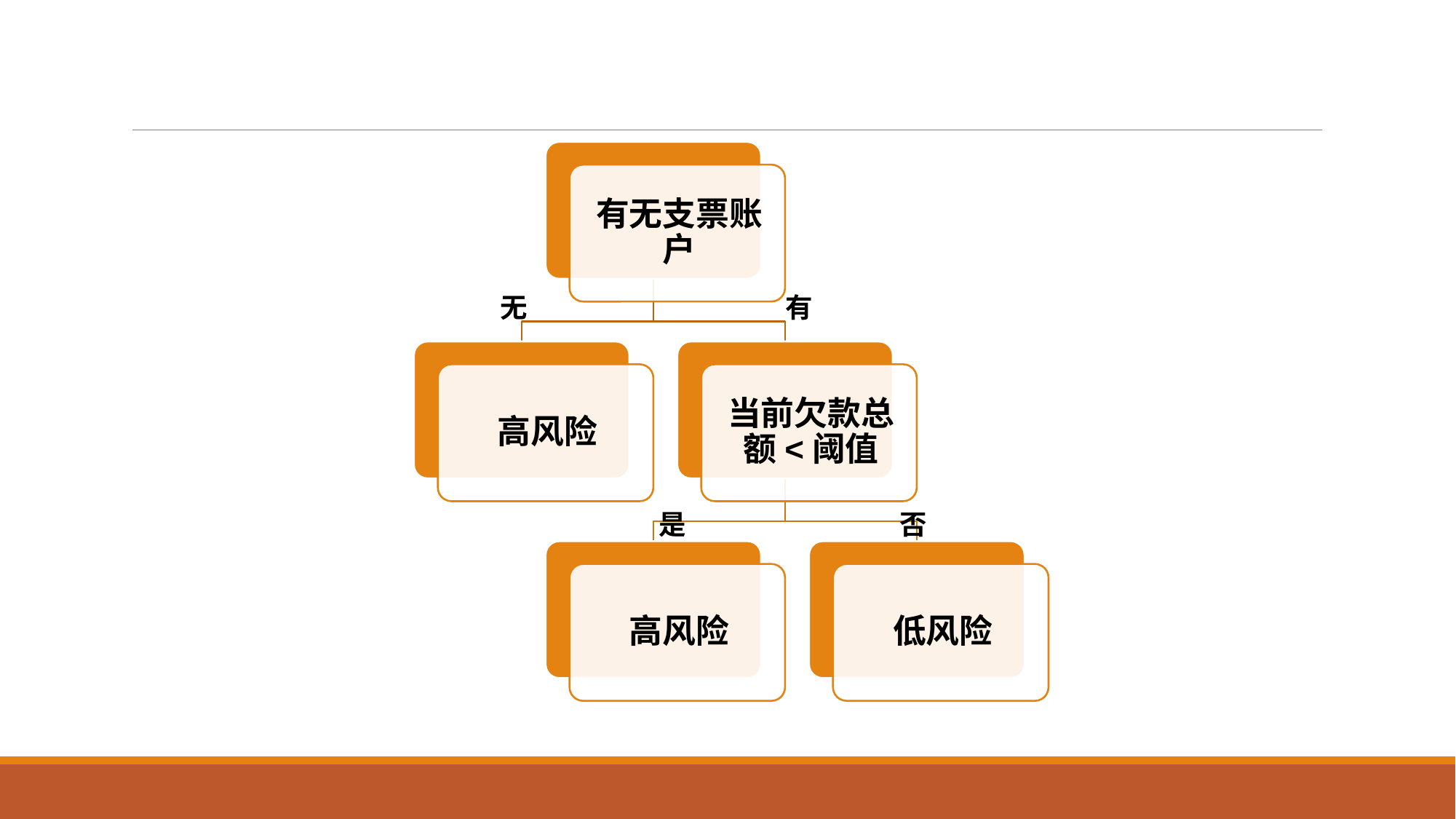

#
有无支票账户
高风险
当前欠款总额<阈值
高风险
低风险
无
有
是
否